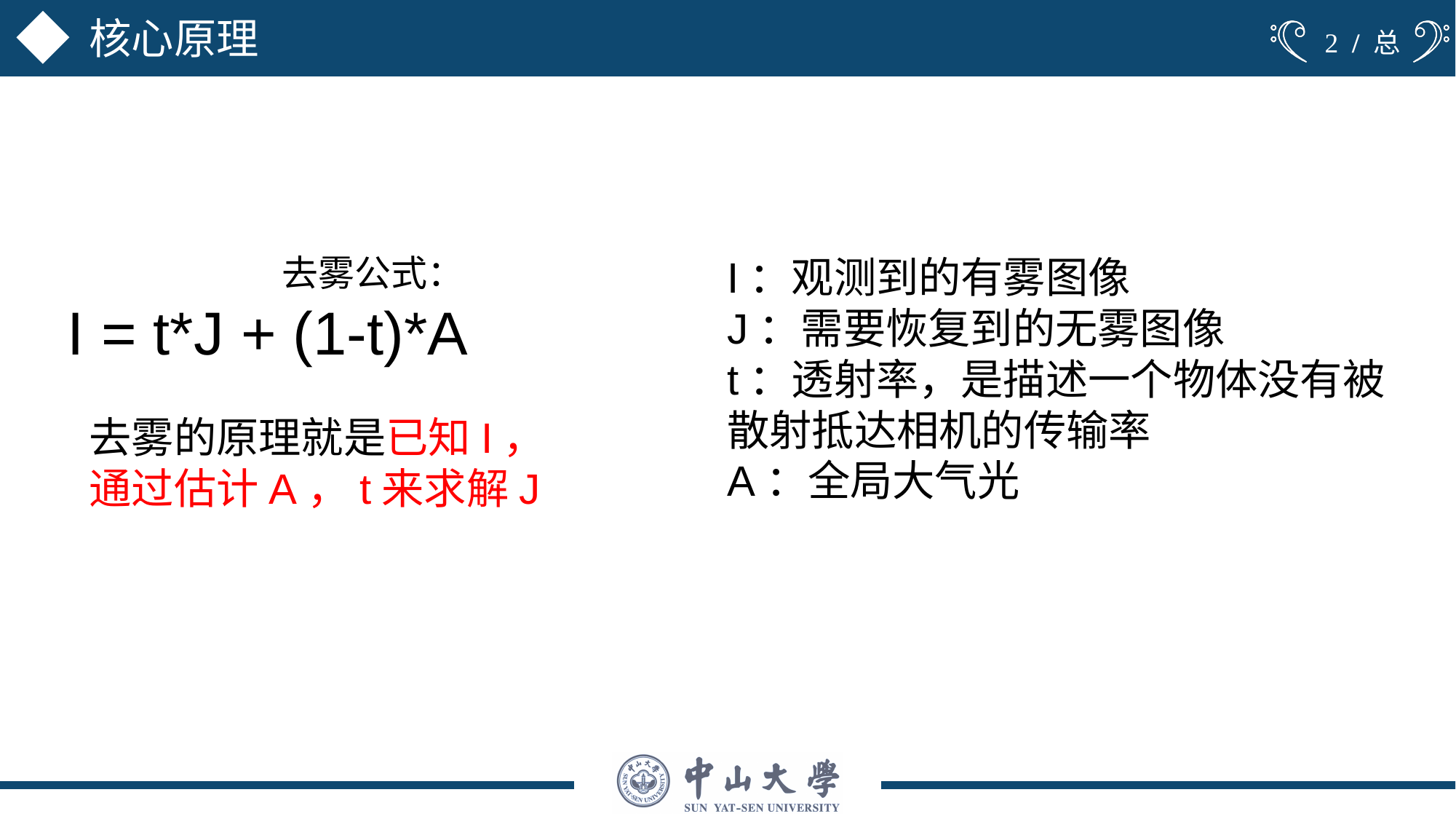

核心原理
2  / 总
去雾公式：
I = t*J + (1-t)*A
I：观测到的有雾图像
J：需要恢复到的无雾图像
t：透射率，是描述一个物体没有被散射抵达相机的传输率
A：全局大气光
去雾的原理就是已知I，通过估计A，t来求解J